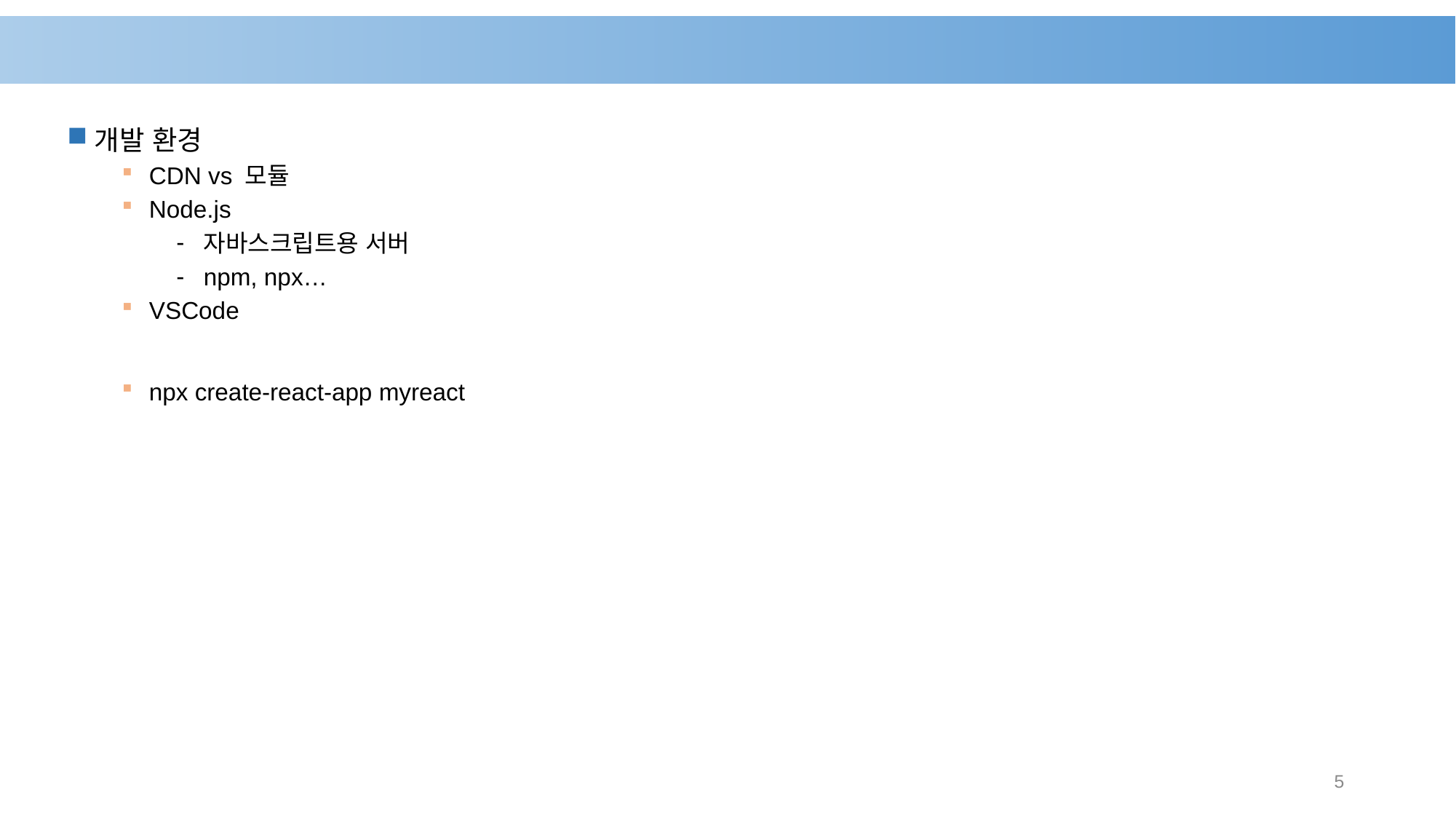

#
개발 환경
CDN vs 모듈
Node.js
자바스크립트용 서버
npm, npx…
VSCode

npx create-react-app myreact
5